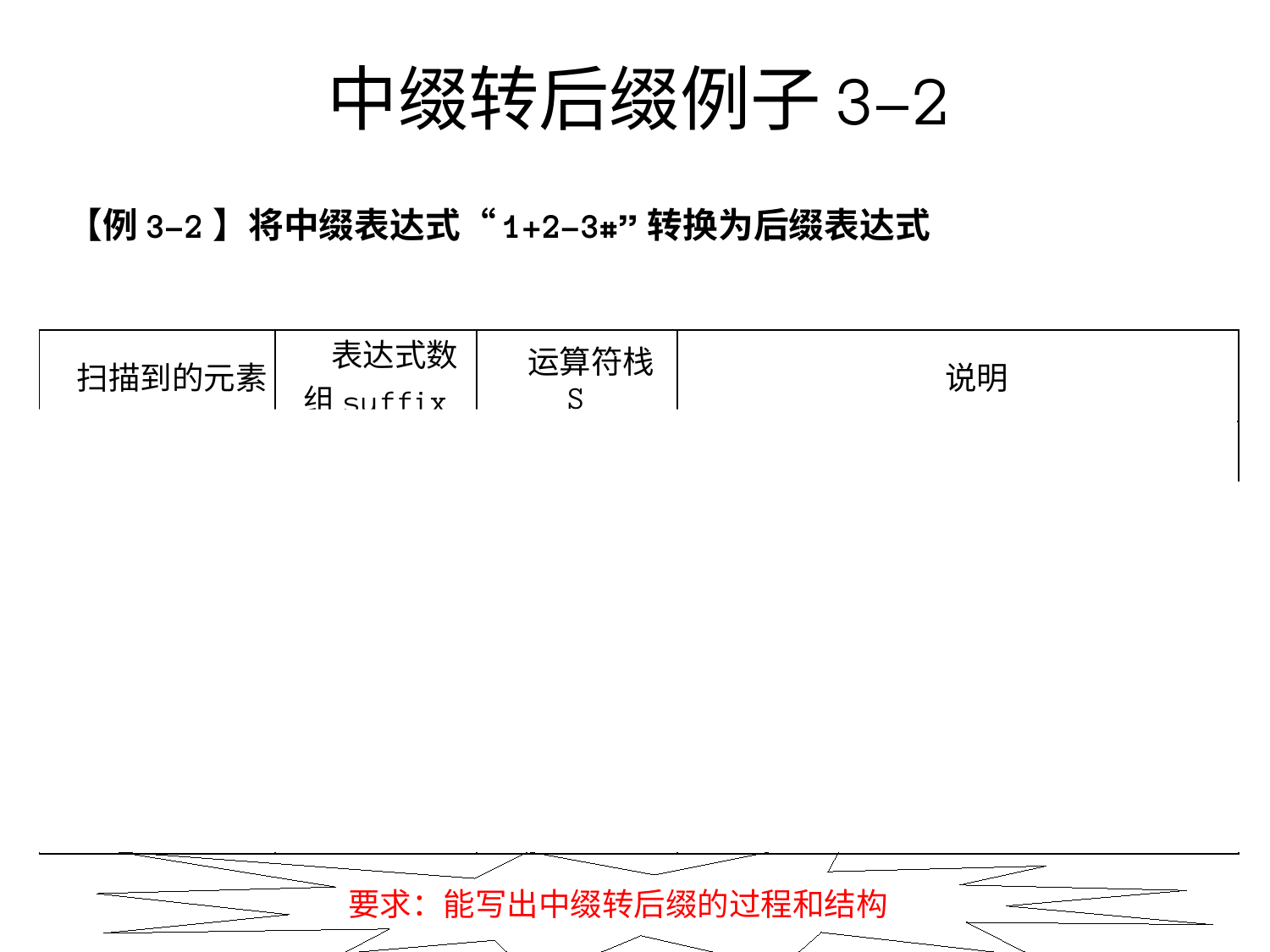

# 中缀转后缀例子3-2
【例3-2】将中缀表达式“1+2-3#”转换为后缀表达式
| 扫描到的元素 | 表达式数组suffix | 运算符栈S | 说明 |
| --- | --- | --- | --- |
| 1 | 1 | # | 操作数保存 |
| + | 1 | #+ | 栈空，运算符直接入栈 |
| 2 | 12 | #+ | 操作数保存 |
| - | 12+ | #- | ‘-’优先级与栈顶的‘+’号同级 ‘+’弹栈至表达式数组；‘-’入栈 |
| 3 | 12+3 | #- | 操作数保存 |
| # | 12+3- | 空 | 全部弹栈 |

要求：能写出中缀转后缀的过程和结构
65